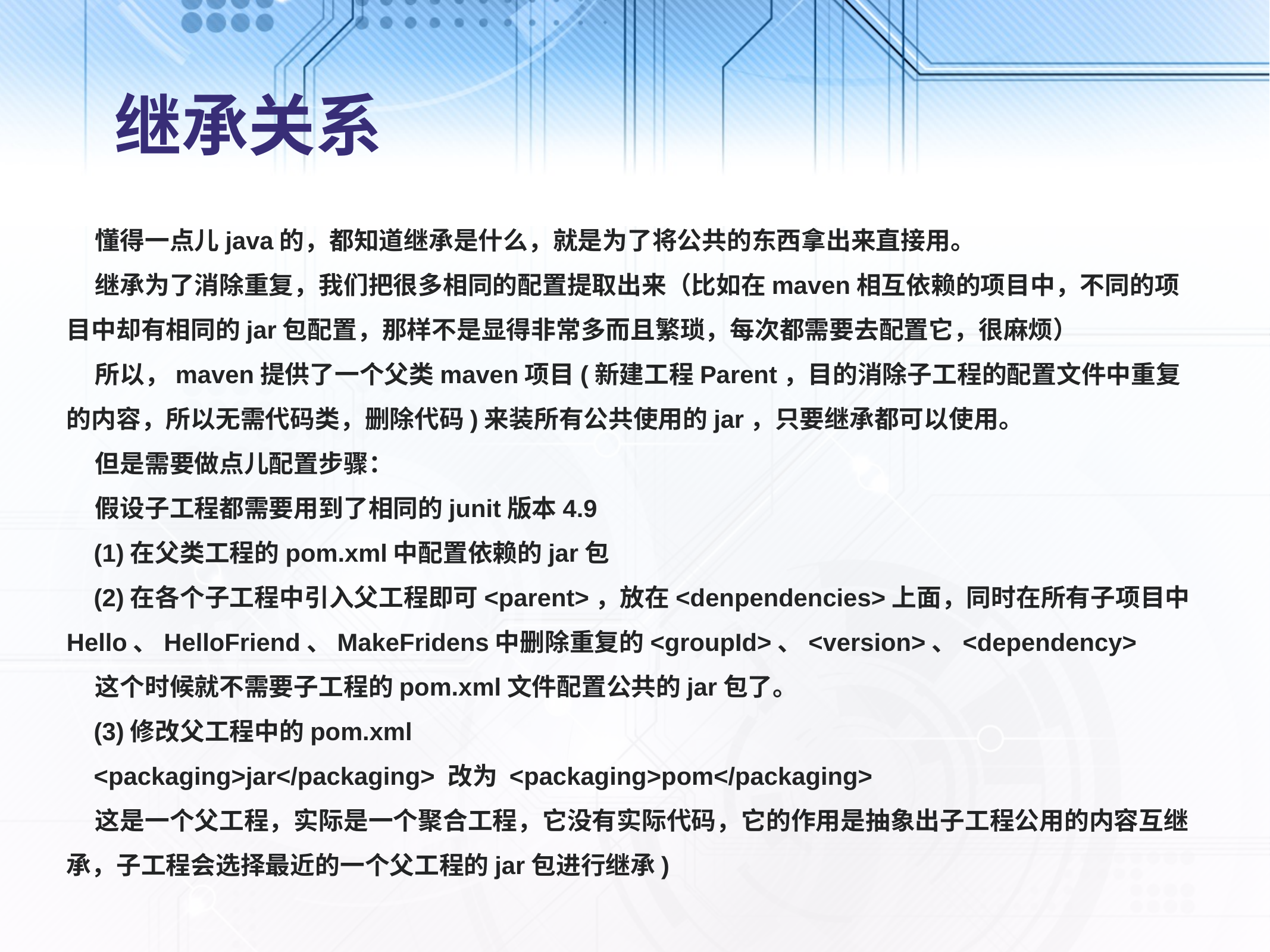

# 继承关系
    懂得一点儿java的，都知道继承是什么，就是为了将公共的东西拿出来直接用。
    继承为了消除重复，我们把很多相同的配置提取出来（比如在maven相互依赖的项目中，不同的项目中却有相同的jar包配置，那样不是显得非常多而且繁琐，每次都需要去配置它，很麻烦）
    所以，maven提供了一个父类maven项目(新建工程Parent，目的消除子工程的配置文件中重复的内容，所以无需代码类，删除代码)来装所有公共使用的jar，只要继承都可以使用。
    但是需要做点儿配置步骤：
    假设子工程都需要用到了相同的junit版本4.9
    (1)在父类工程的pom.xml中配置依赖的jar包
    (2)在各个子工程中引入父工程即可<parent>，放在<denpendencies>上面，同时在所有子项目中Hello、HelloFriend、MakeFridens中删除重复的<groupId>、<version>、<dependency>
    这个时候就不需要子工程的pom.xml文件配置公共的jar包了。
    (3)修改父工程中的pom.xml
    <packaging>jar</packaging> 改为 <packaging>pom</packaging>
    这是一个父工程，实际是一个聚合工程，它没有实际代码，它的作用是抽象出子工程公用的内容互继承，子工程会选择最近的一个父工程的jar包进行继承)